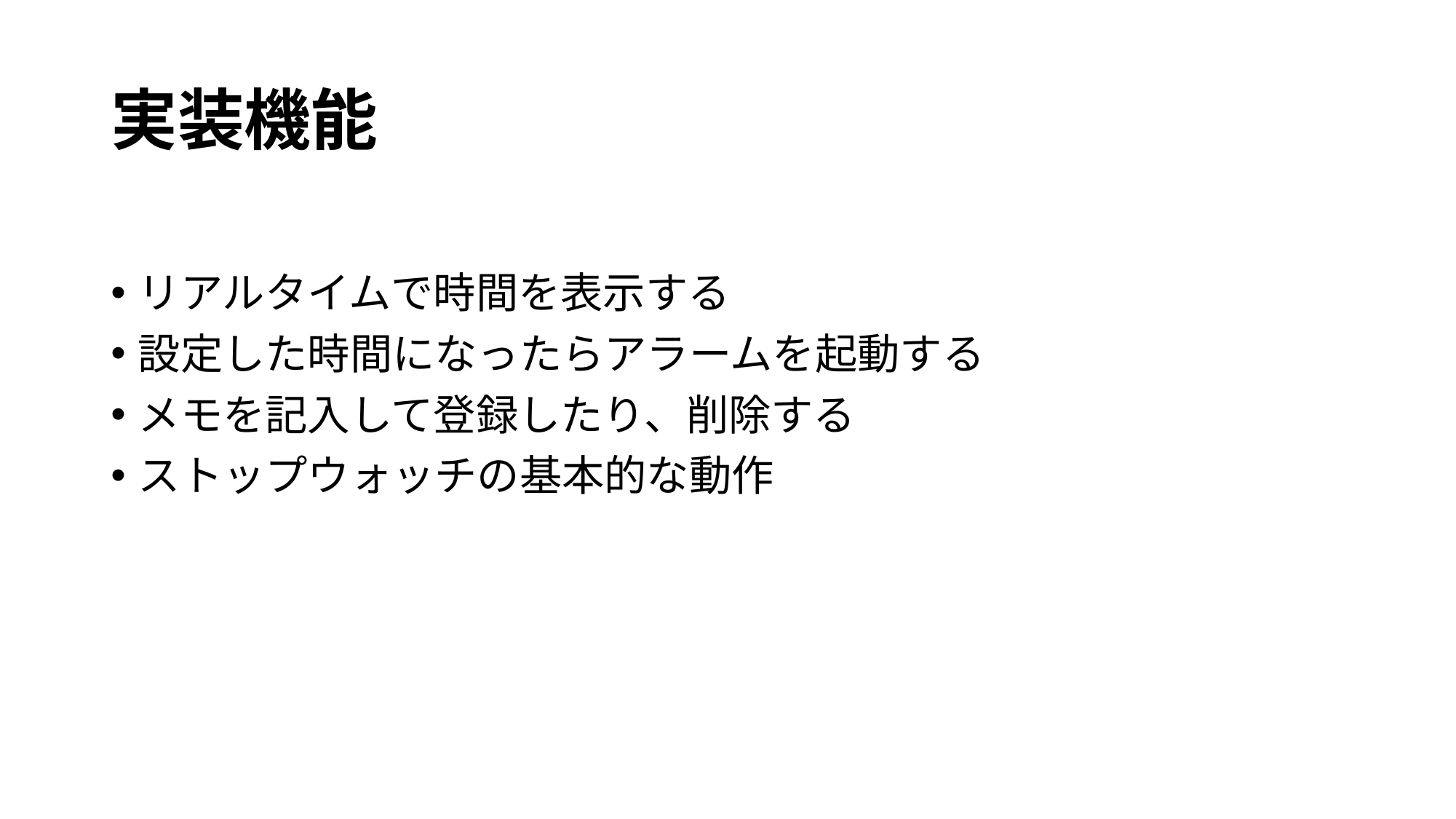

# 実装機能
リアルタイムで時間を表示する
設定した時間になったらアラームを起動する
メモを記入して登録したり、削除する
ストップウォッチの基本的な動作